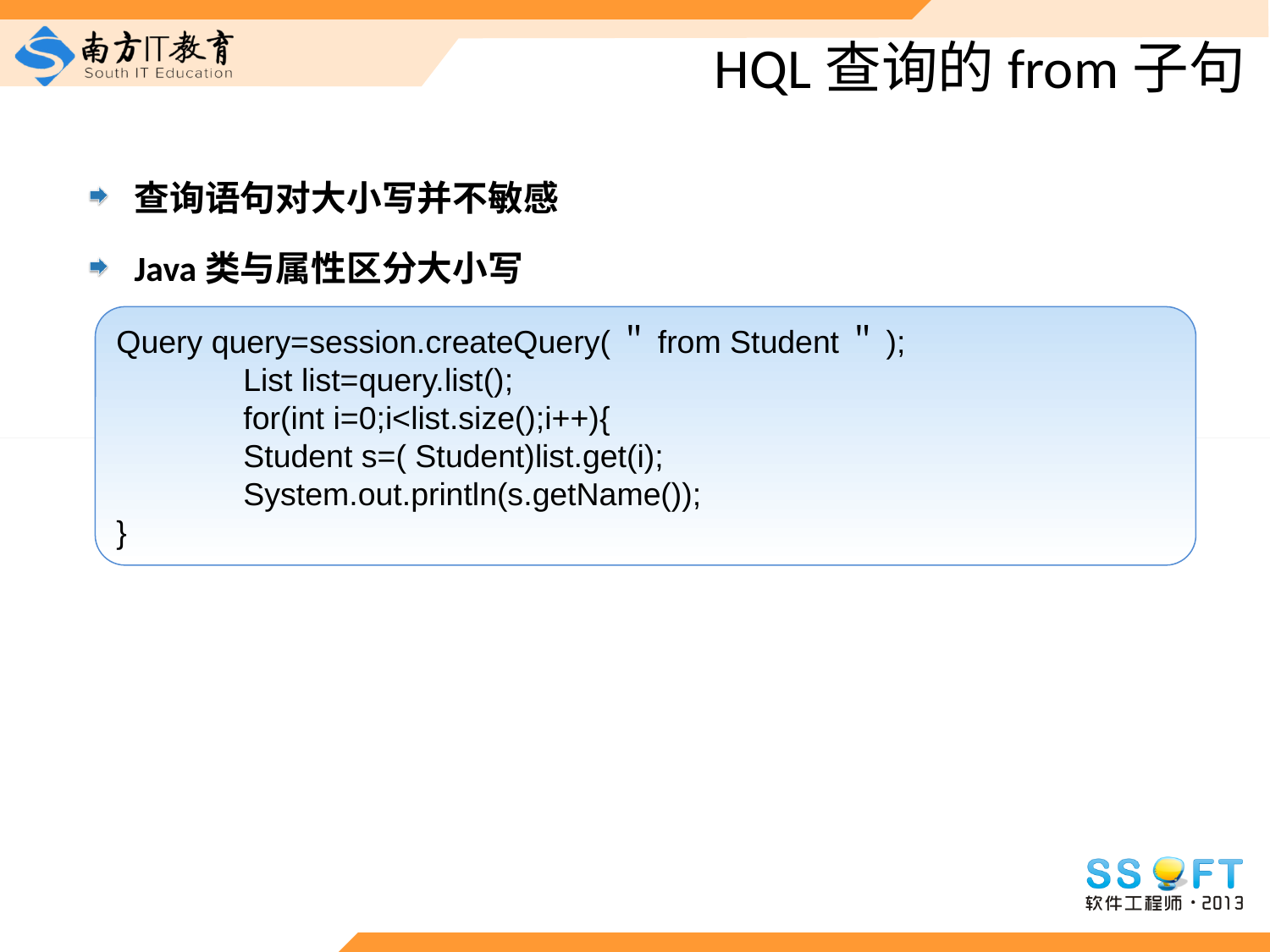

# HQL查询的from子句
查询语句对大小写并不敏感
Java类与属性区分大小写

Query query=session.createQuery(＂from Student＂);
	List list=query.list();
	for(int i=0;i<list.size();i++){
	Student s=( Student)list.get(i);
	System.out.println(s.getName());
}